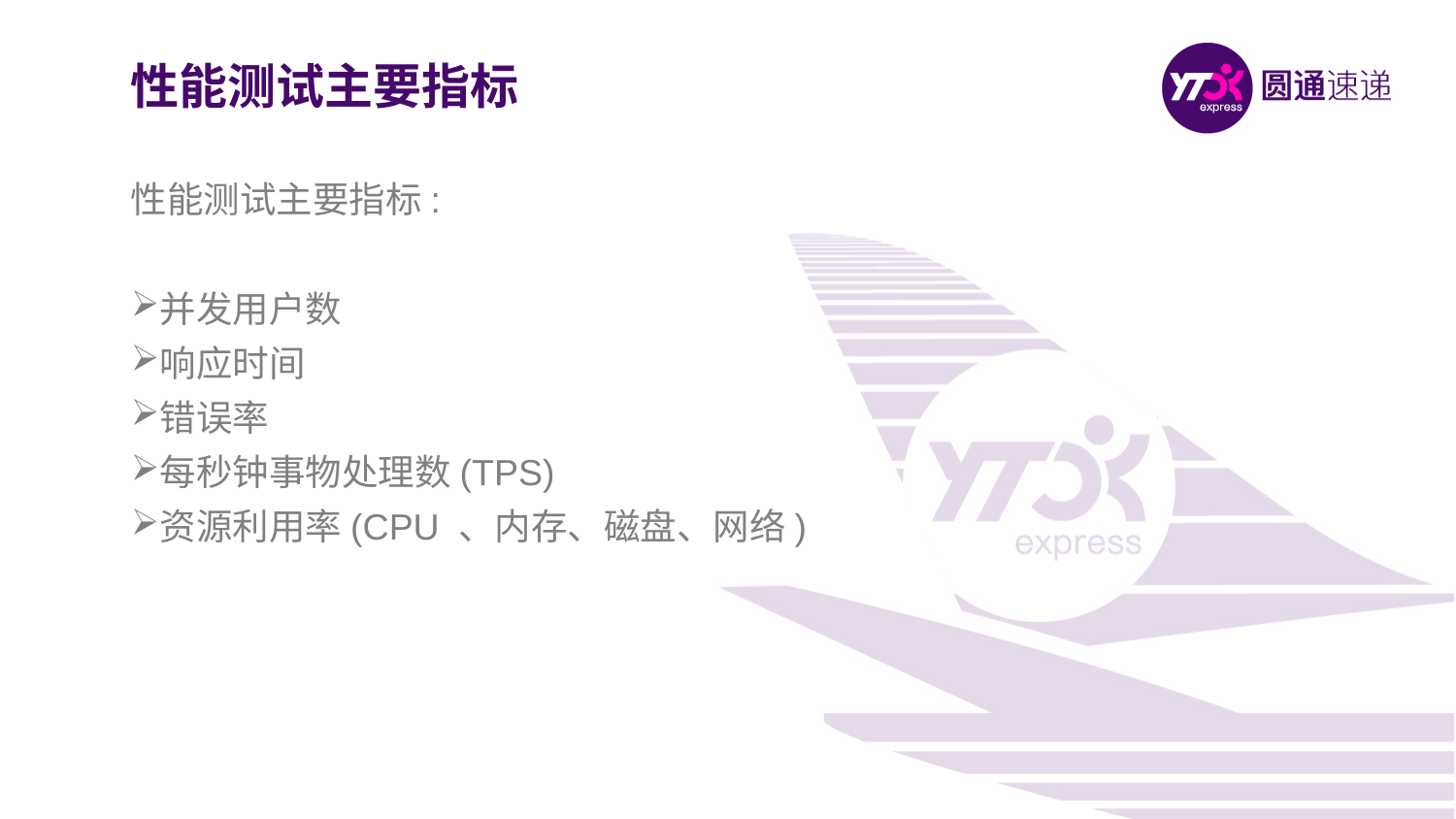

性能测试主要指标

性能测试主要指标:

并发用户数
响应时间
错误率
每秒钟事物处理数(TPS)
资源利用率(CPU 、内存、磁盘、网络)